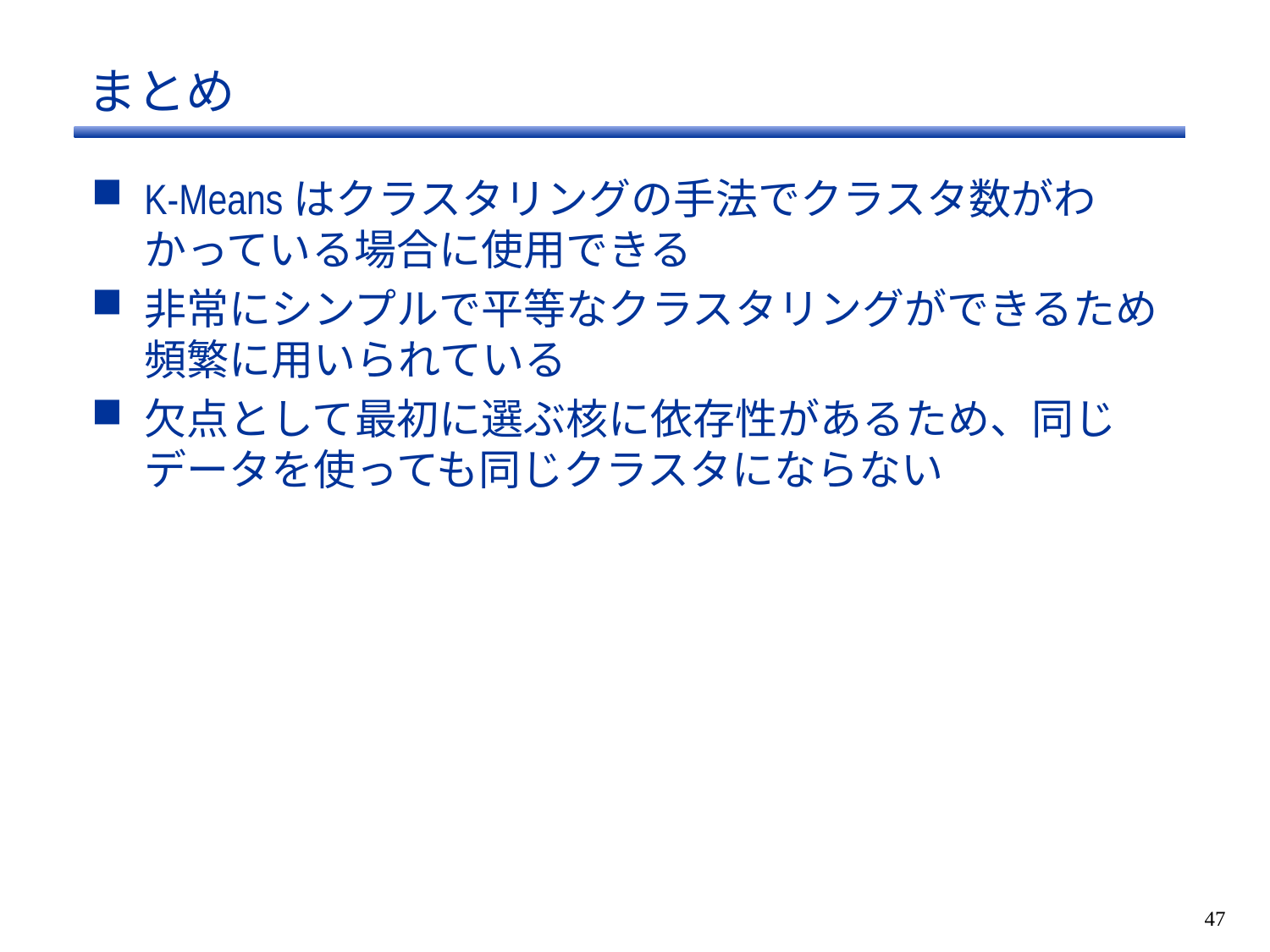

# まとめ
K-Meansはクラスタリングの手法でクラスタ数がわかっている場合に使用できる
非常にシンプルで平等なクラスタリングができるため頻繁に用いられている
欠点として最初に選ぶ核に依存性があるため、同じデータを使っても同じクラスタにならない